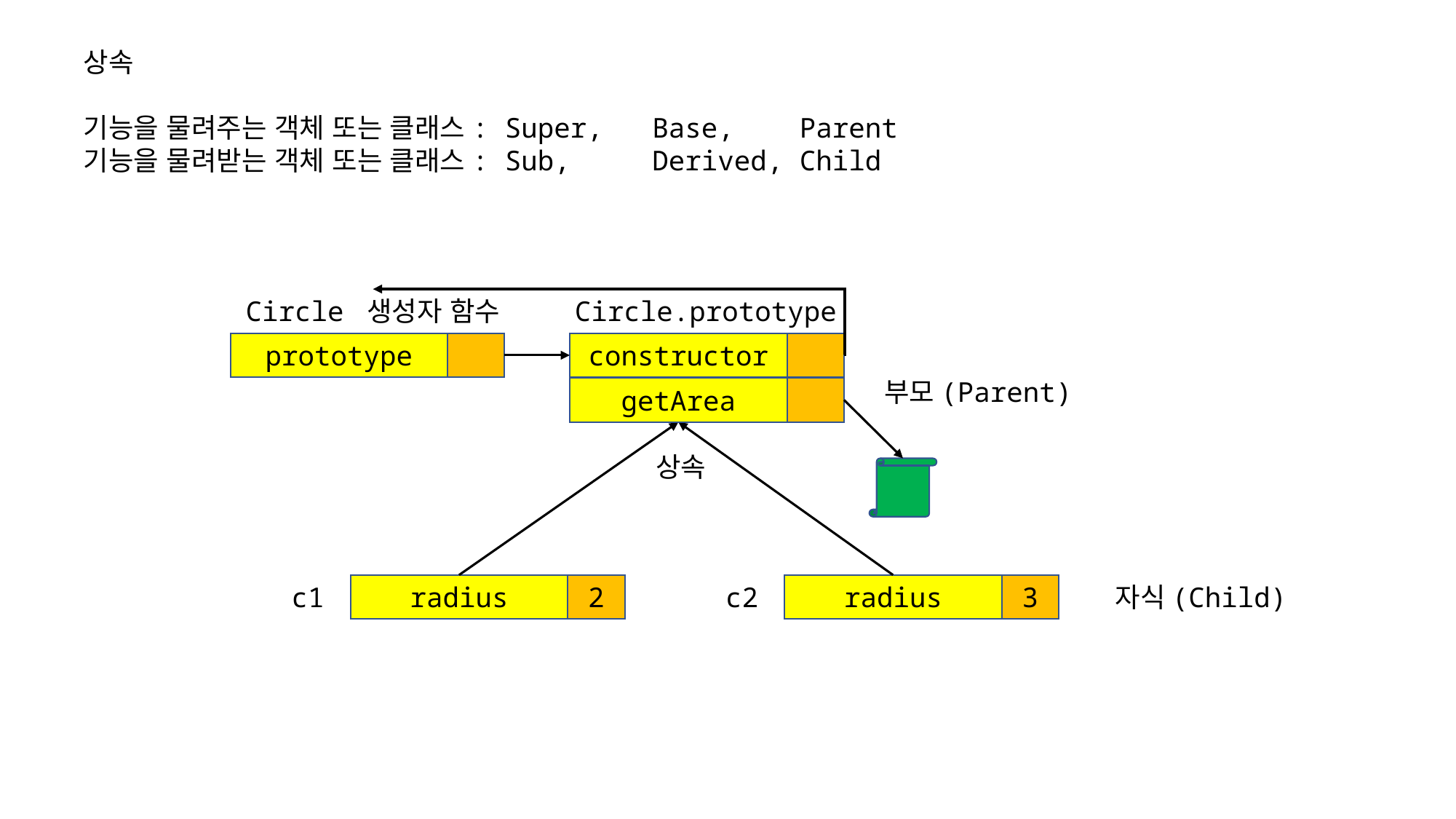

상속

기능을 물려주는 객체 또는 클래스: Super,   Base,    Parent
기능을 물려받는 객체 또는 클래스: Sub,     Derived, Child
Circle 생성자 함수
Circle.prototype
prototype

constructor

부모(Parent)
getArea

상속

자식(Child)
c1
radius
2
c2
radius
3